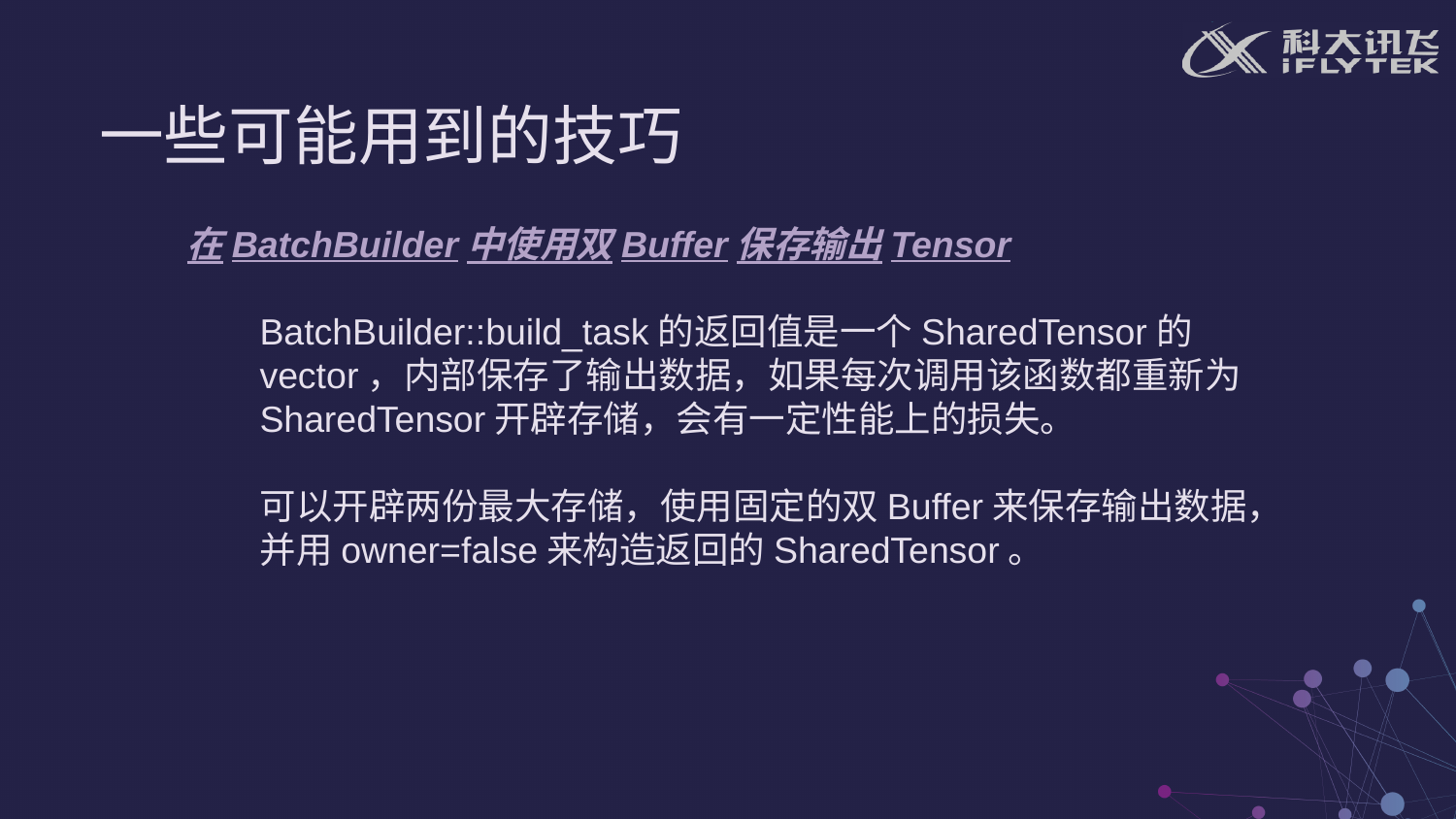

一些可能用到的技巧
在BatchBuilder中使用双Buffer保存输出Tensor

BatchBuilder::build_task的返回值是一个SharedTensor的vector，内部保存了输出数据，如果每次调用该函数都重新为SharedTensor开辟存储，会有一定性能上的损失。

可以开辟两份最大存储，使用固定的双Buffer来保存输出数据，并用owner=false来构造返回的SharedTensor。